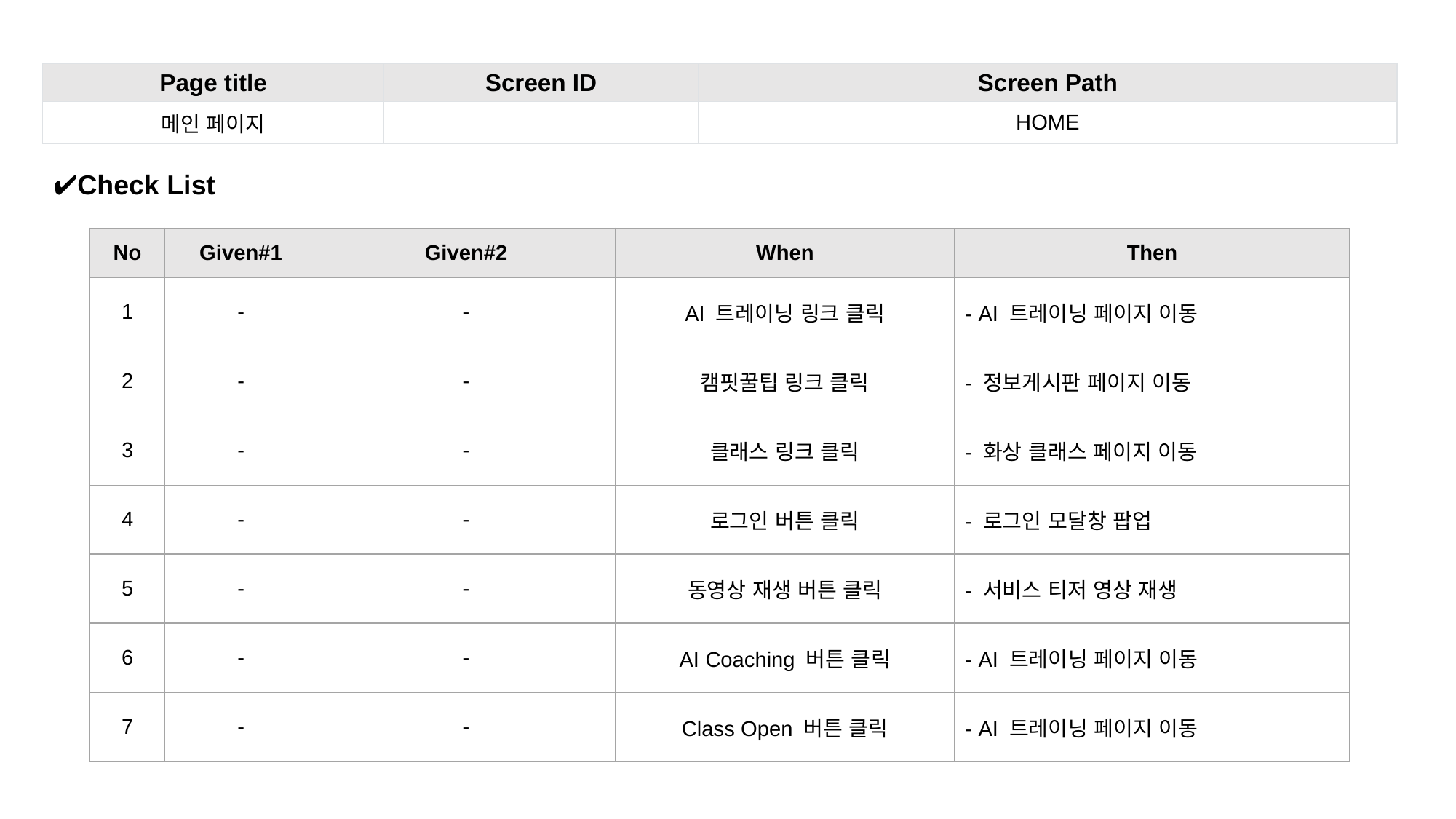

| Page title | Screen ID | Screen Path |
| --- | --- | --- |
| 메인 페이지 |  | HOME |
✔Check List

| No | Given#1 | Given#2 | When | Then |
| --- | --- | --- | --- | --- |
| 1 | - | - | AI 트레이닝 링크 클릭 | - AI 트레이닝 페이지 이동 |
| 2 | - | - | 캠핏꿀팁 링크 클릭 | - 정보게시판 페이지 이동 |
| 3 | - | - | 클래스 링크 클릭 | - 화상 클래스 페이지 이동 |
| 4 | - | - | 로그인 버튼 클릭 | - 로그인 모달창 팝업 |
| 5 | - | - | 동영상 재생 버튼 클릭 | - 서비스 티저 영상 재생 |
| 6 | - | - | AI Coaching 버튼 클릭 | - AI 트레이닝 페이지 이동 |
| 7 | - | - | Class Open 버튼 클릭 | - AI 트레이닝 페이지 이동 |